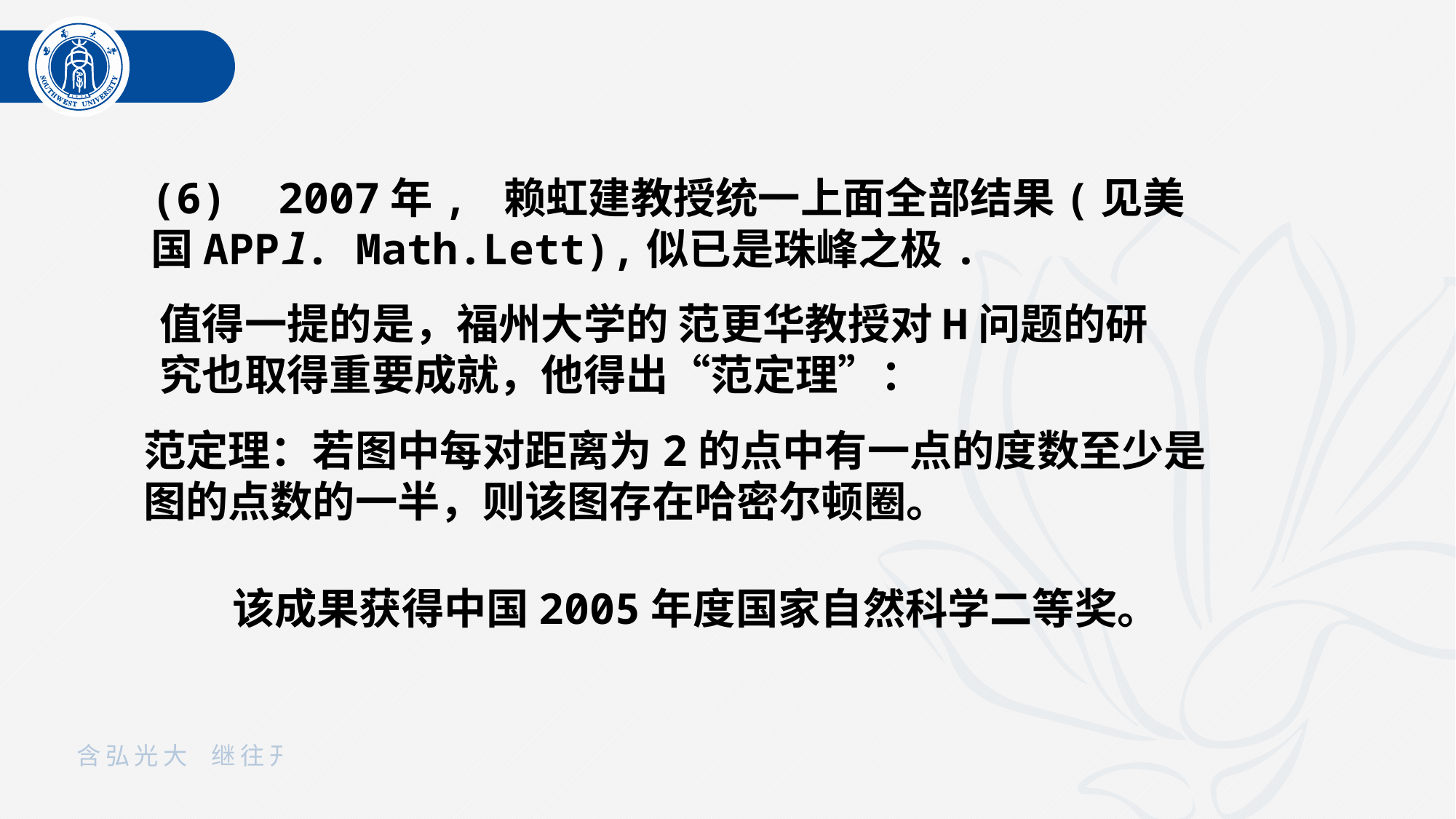

(6)  2007年, 赖虹建教授统一上面全部结果(见美国APPl. Math.Lett),似已是珠峰之极.
值得一提的是，福州大学的 范更华教授对H问题的研究也取得重要成就，他得出“范定理”：
范定理：若图中每对距离为2的点中有一点的度数至少是
图的点数的一半，则该图存在哈密尔顿圈。
 该成果获得中国2005年度国家自然科学二等奖。